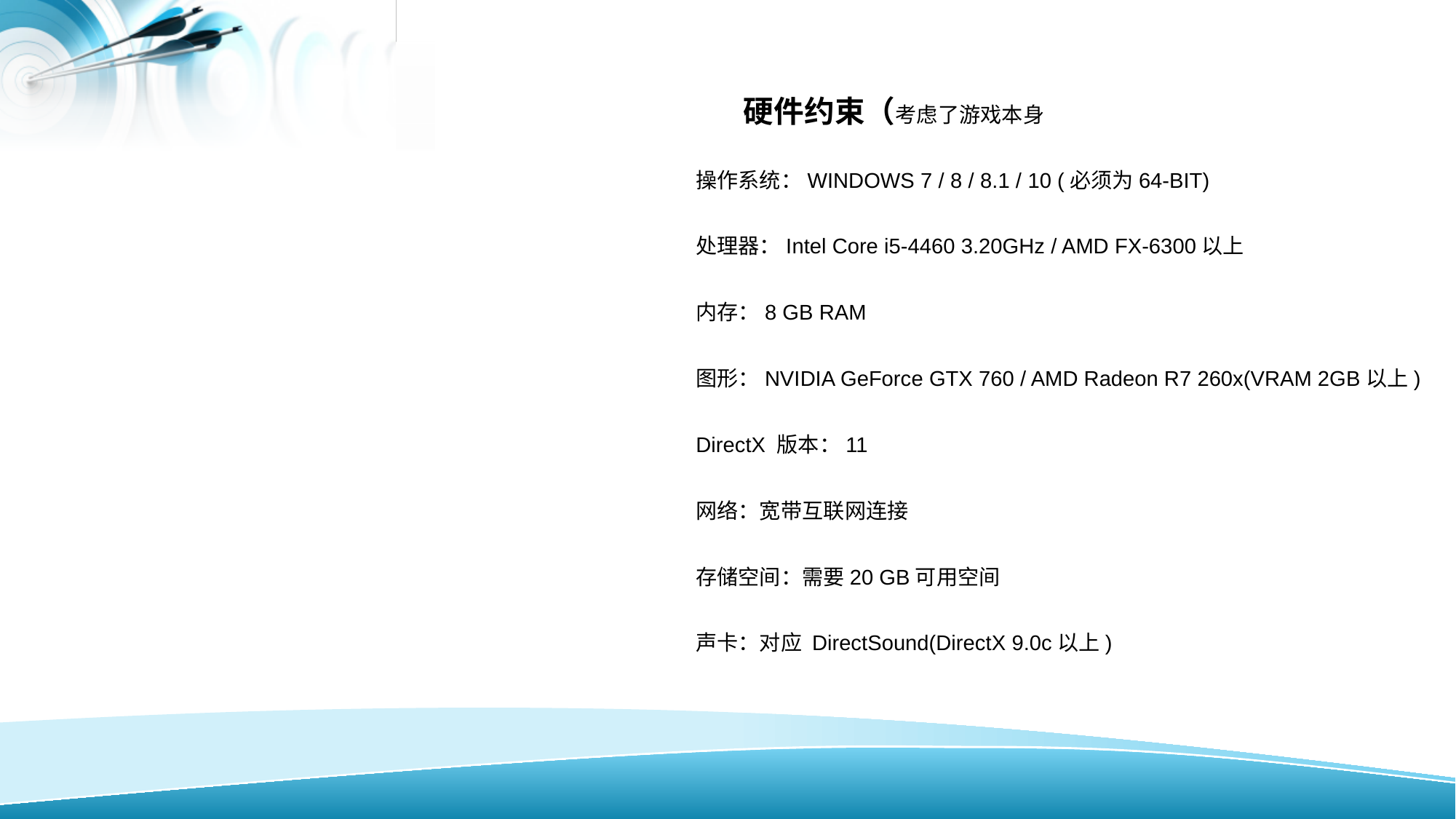

硬件约束（考虑了游戏本身
操作系统：WINDOWS 7 / 8 / 8.1 / 10 (必须为64-BIT)

处理器：Intel Core i5-4460 3.20GHz / AMD FX-6300以上

内存：8 GB RAM

图形：NVIDIA GeForce GTX 760 / AMD Radeon R7 260x(VRAM 2GB以上)

DirectX 版本：11

网络：宽带互联网连接

存储空间：需要20 GB可用空间

声卡：对应 DirectSound(DirectX 9.0c以上)